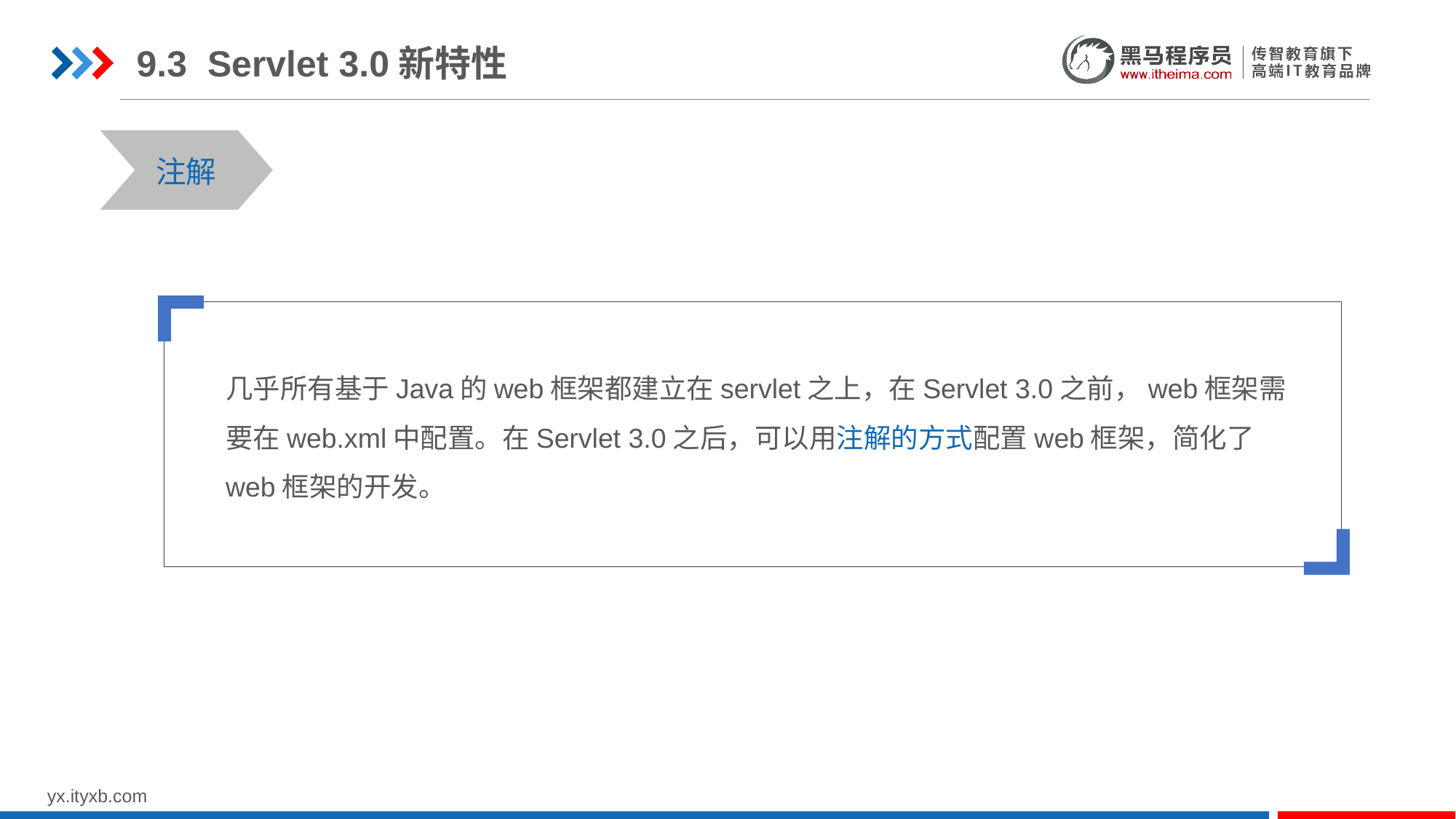

9.3  Servlet 3.0新特性

注解

几乎所有基于Java的web框架都建立在servlet之上，在Servlet 3.0之前，web框架需要在web.xml中配置。在Servlet 3.0之后，可以用注解的方式配置web框架，简化了web框架的开发。